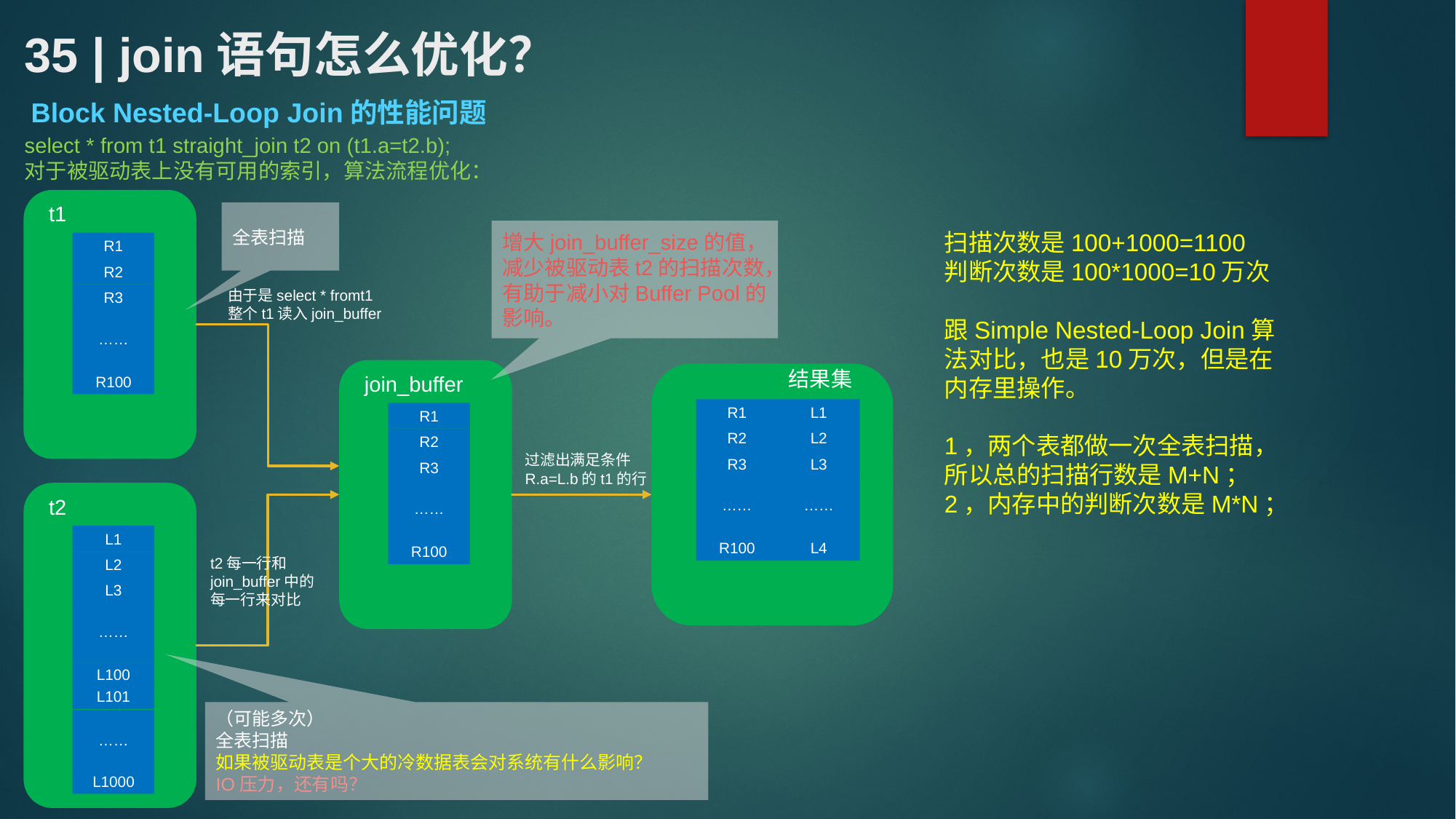

# 35 | join语句怎么优化？
Block Nested-Loop Join的性能问题
select * from t1 straight_join t2 on (t1.a=t2.b);
对于被驱动表上没有可用的索引，算法流程优化：

t1
全表扫描
增大join_buffer_size的值，减少被驱动表t2的扫描次数，有助于减小对Buffer Pool的影响。
扫描次数是100+1000=1100
判断次数是100*1000=10万次

跟Simple Nested-Loop Join算法对比，也是10万次，但是在内存里操作。

1，两个表都做一次全表扫描，所以总的扫描行数是M+N；
2，内存中的判断次数是M*N；
R1
R2
由于是select * fromt1
整个t1读入join_buffer
R3
……

结果集

join_buffer
R100
R1
L1
R1
R2
L2
R2
过滤出满足条件
R.a=L.b的t1的行
R3
L3
R3
……
……
……

t2
L1
R100
L4
R100
t2每一行和join_buffer中的每一行来对比
L2
L3
……
L100
L101
（可能多次）
全表扫描
如果被驱动表是个大的冷数据表会对系统有什么影响？
IO压力，还有吗？
……
L1000